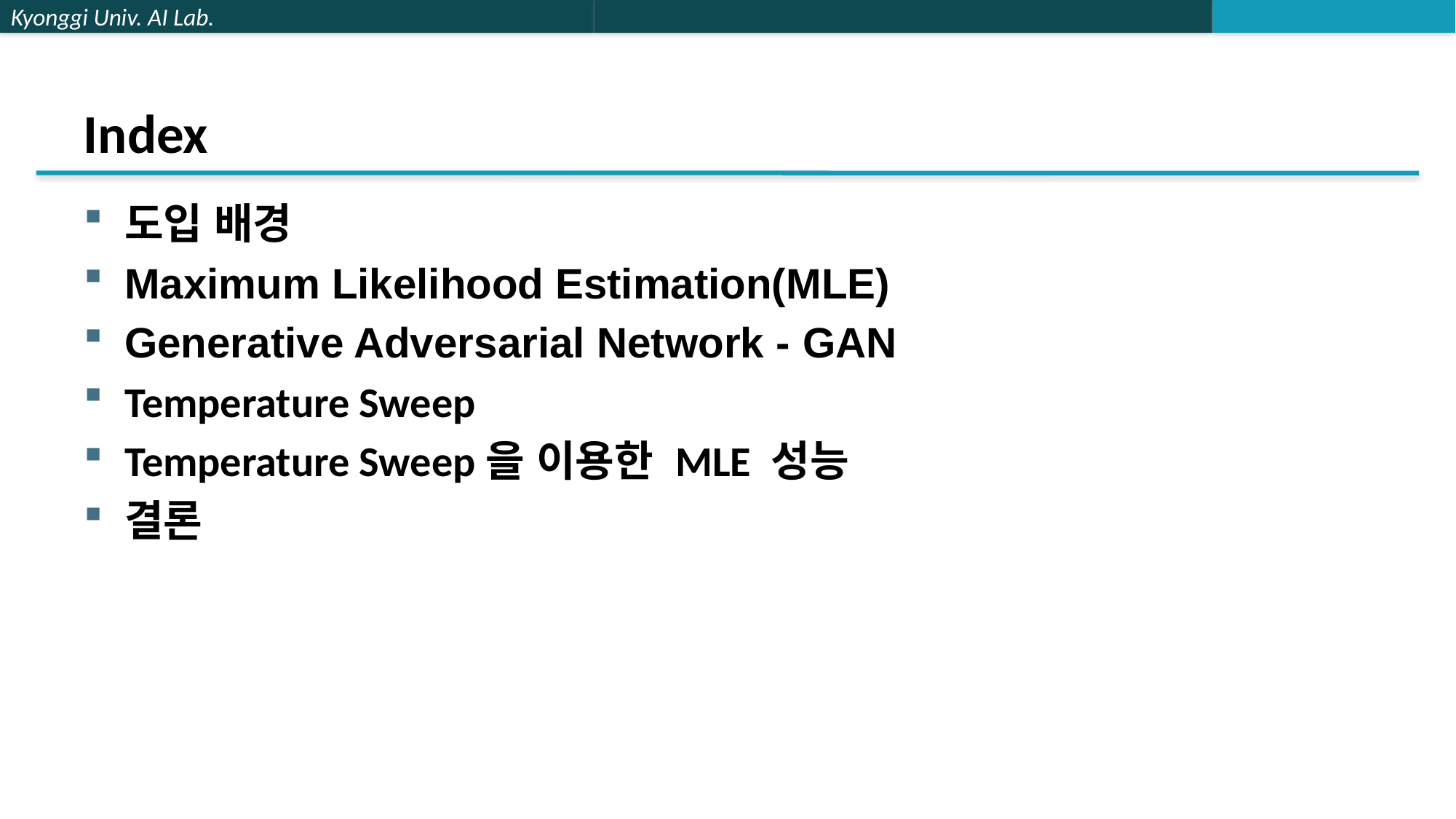

# Index
도입 배경
Maximum Likelihood Estimation(MLE)
Generative Adversarial Network - GAN
Temperature Sweep
Temperature Sweep을 이용한 MLE 성능
결론